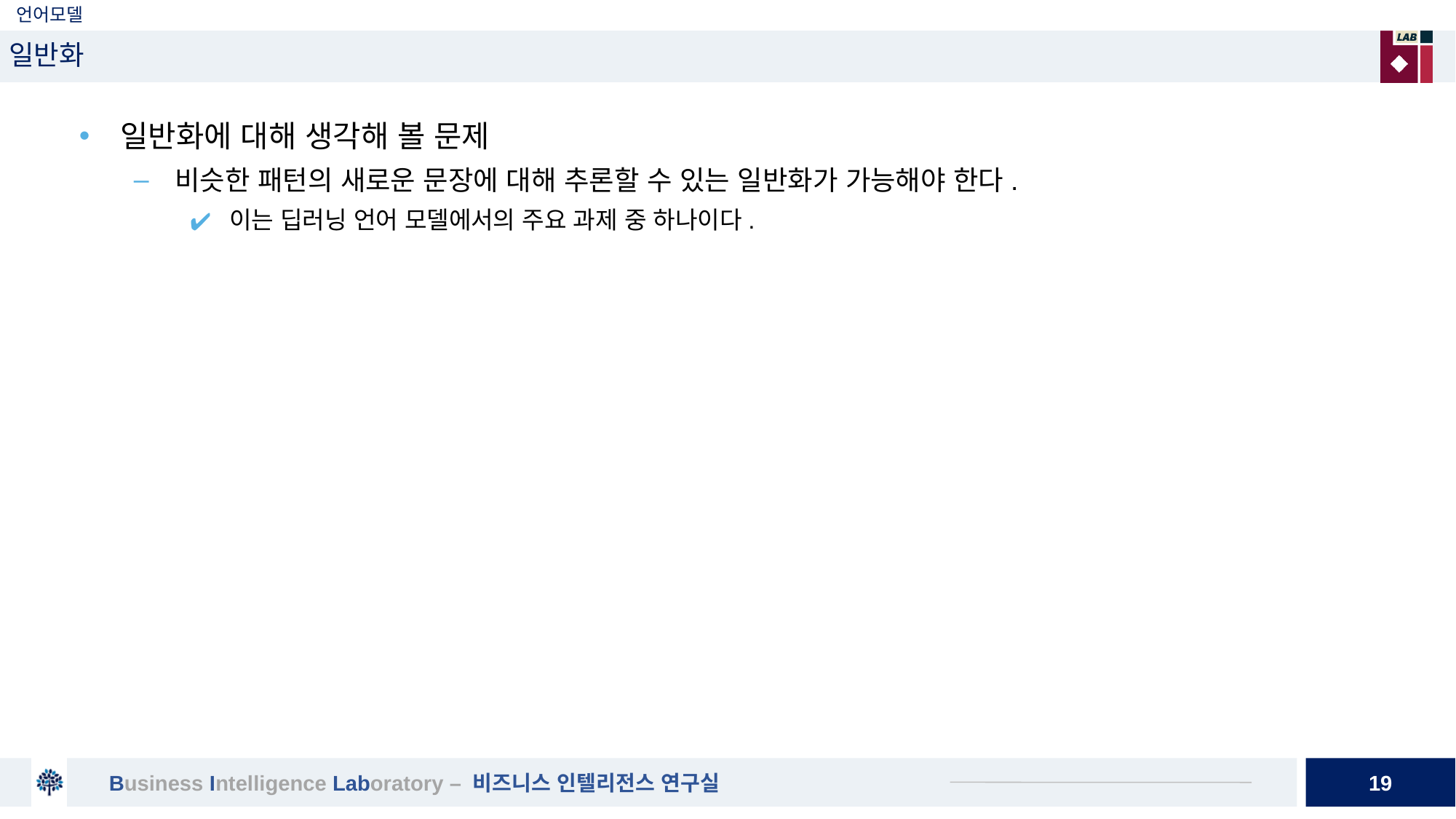

# 언어모델
일반화
일반화에 대해 생각해 볼 문제
비슷한 패턴의 새로운 문장에 대해 추론할 수 있는 일반화가 가능해야 한다.
이는 딥러닝 언어 모델에서의 주요 과제 중 하나이다.
19